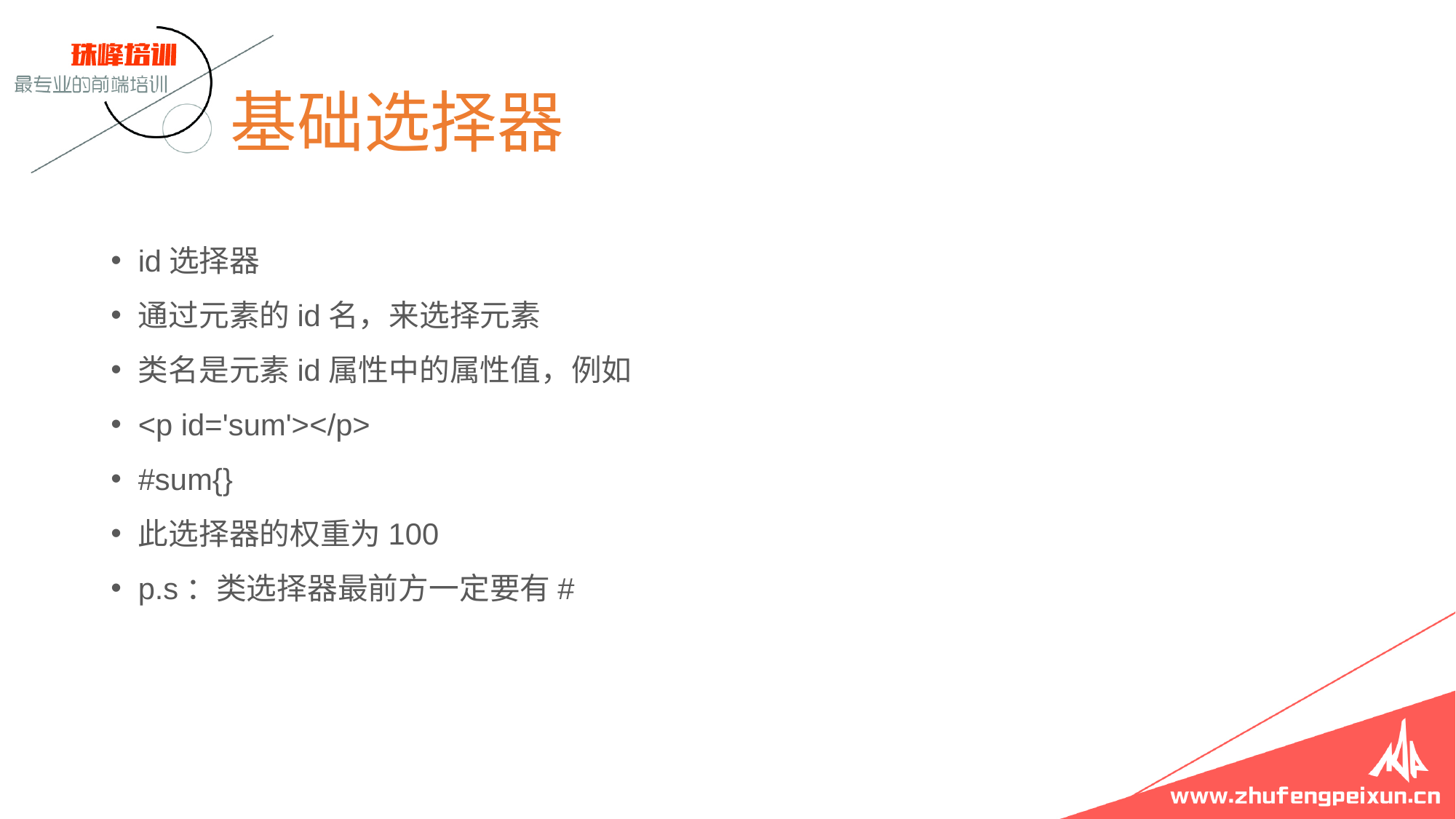

# 基础选择器
id选择器
通过元素的id名，来选择元素
类名是元素id属性中的属性值，例如
<p id='sum'></p>
#sum{}
此选择器的权重为100
p.s：类选择器最前方一定要有#